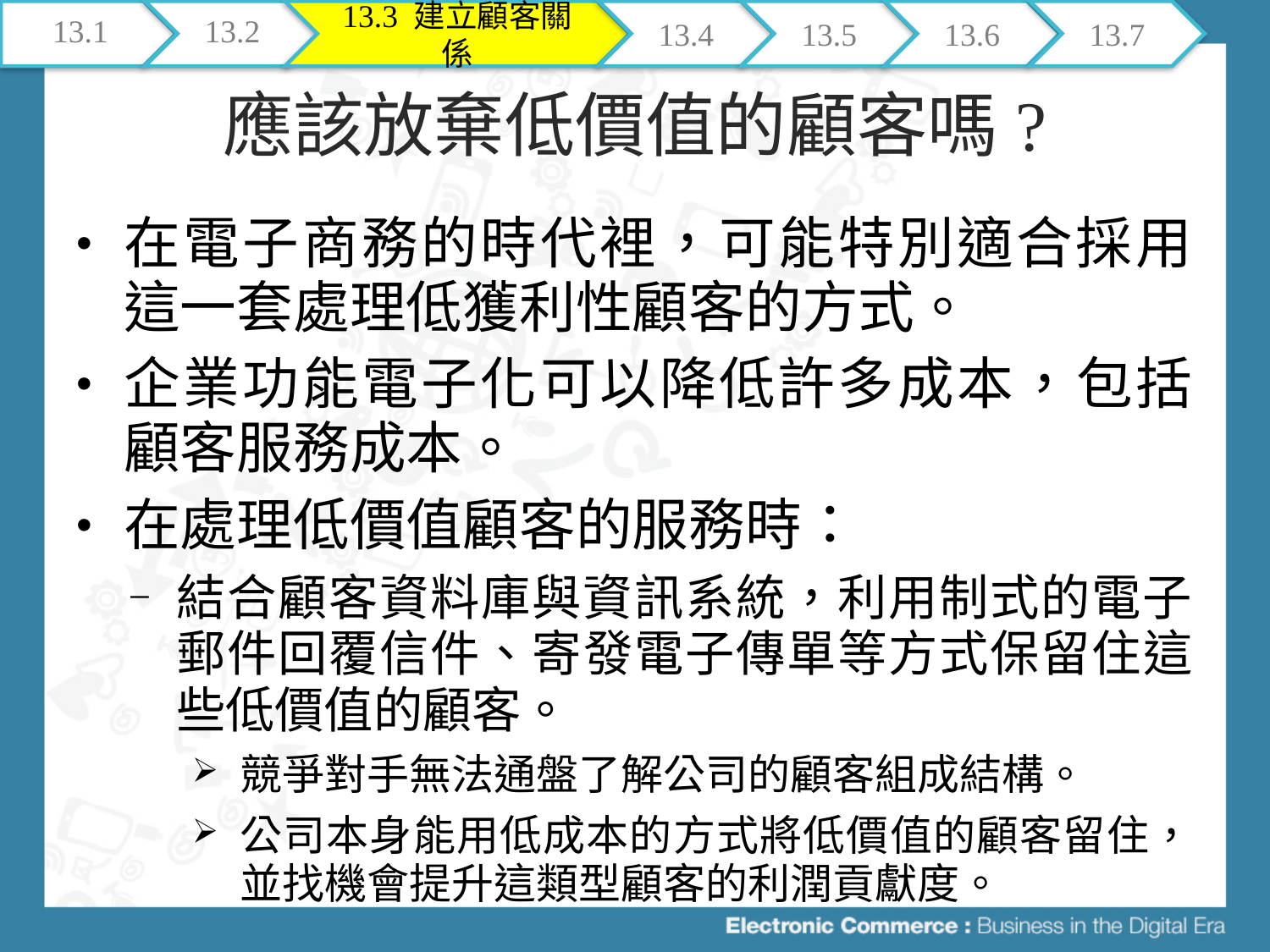

13.1
13.2
13.3 建立顧客關係
13.4
13.5
13.6
13.7
# 應該放棄低價值的顧客嗎?
在電子商務的時代裡，可能特別適合採用這一套處理低獲利性顧客的方式。
企業功能電子化可以降低許多成本，包括顧客服務成本。
在處理低價值顧客的服務時：
結合顧客資料庫與資訊系統，利用制式的電子郵件回覆信件、寄發電子傳單等方式保留住這些低價值的顧客。
競爭對手無法通盤了解公司的顧客組成結構。
公司本身能用低成本的方式將低價值的顧客留住，並找機會提升這類型顧客的利潤貢獻度。